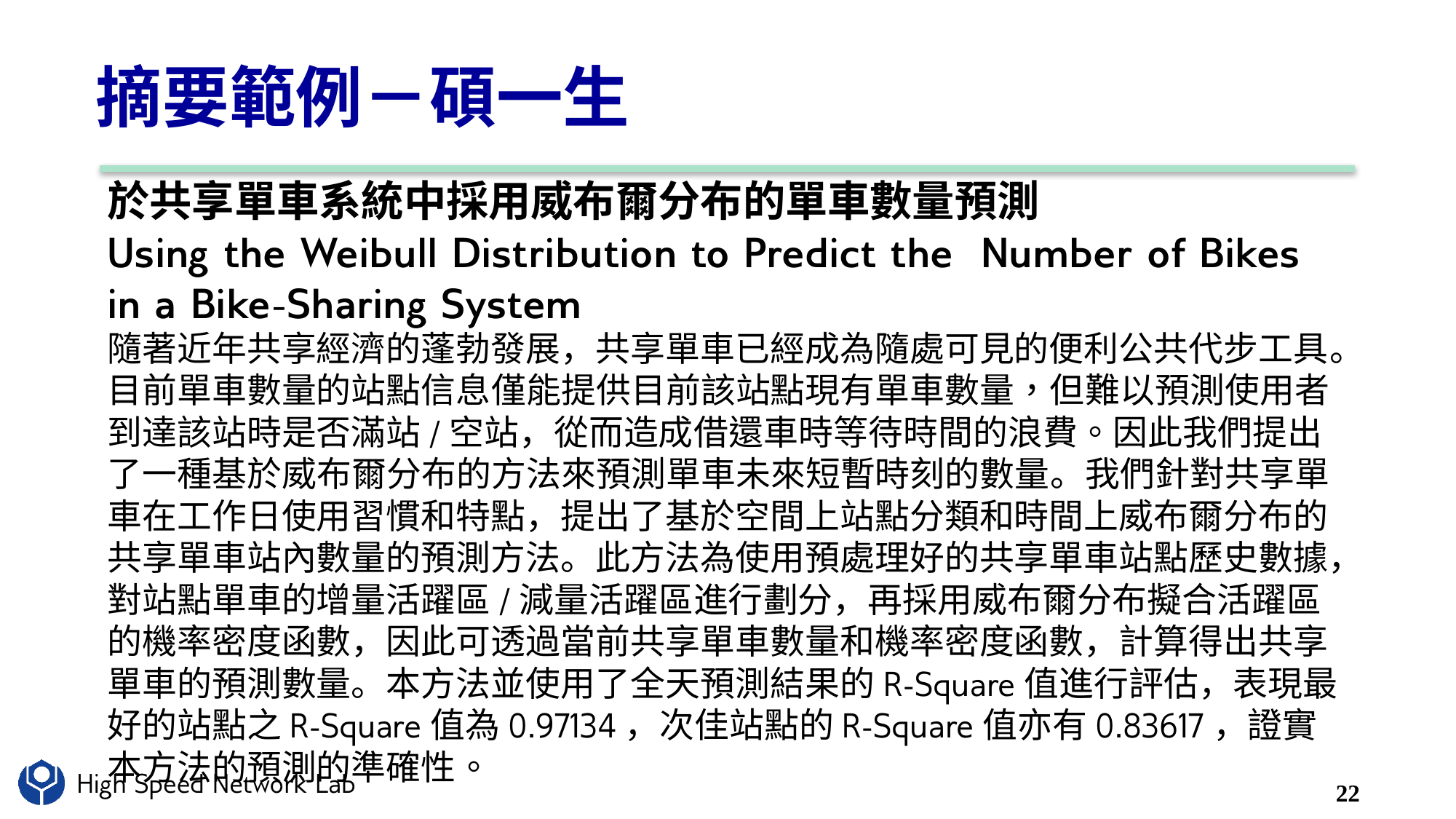

# 摘要範例－碩一生

於共享單車系統中採用威布爾分布的單車數量預測
Using the Weibull Distribution to Predict the  Number of Bikes in a Bike-Sharing System
隨著近年共享經濟的蓬勃發展，共享單車已經成為隨處可見的便利公共代步工具。目前單車數量的站點信息僅能提供目前該站點現有單車數量，但難以預測使用者到達該站時是否滿站/空站，從而造成借還車時等待時間的浪費。因此我們提出了一種基於威布爾分布的方法來預測單車未來短暫時刻的數量。我們針對共享單車在工作日使用習慣和特點，提出了基於空間上站點分類和時間上威布爾分布的共享單車站內數量的預測方法。此方法為使用預處理好的共享單車站點歷史數據，對站點單車的增量活躍區/減量活躍區進行劃分，再採用威布爾分布擬合活躍區的機率密度函數，因此可透過當前共享單車數量和機率密度函數，計算得出共享單車的預測數量。本方法並使用了全天預測結果的R-Square值進行評估，表現最好的站點之R-Square值為0.97134，次佳站點的R-Square值亦有0.83617，證實本方法的預測的準確性。
22